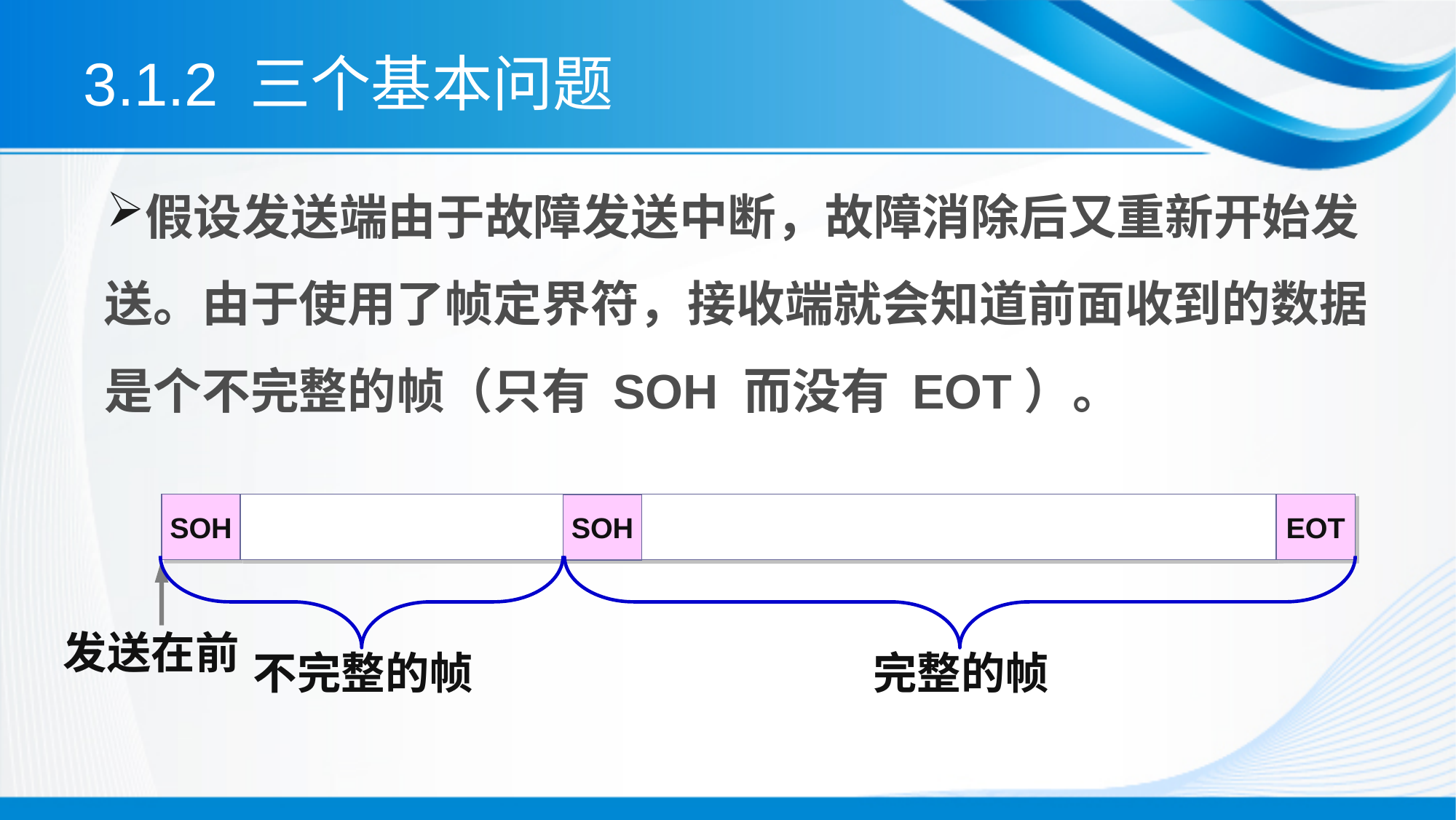

# 3.1.2 三个基本问题
假设发送端由于故障发送中断，故障消除后又重新开始发送。由于使用了帧定界符，接收端就会知道前面收到的数据是个不完整的帧（只有 SOH 而没有 EOT）。

SOH

EOT
SOH

发送在前
不完整的帧
完整的帧